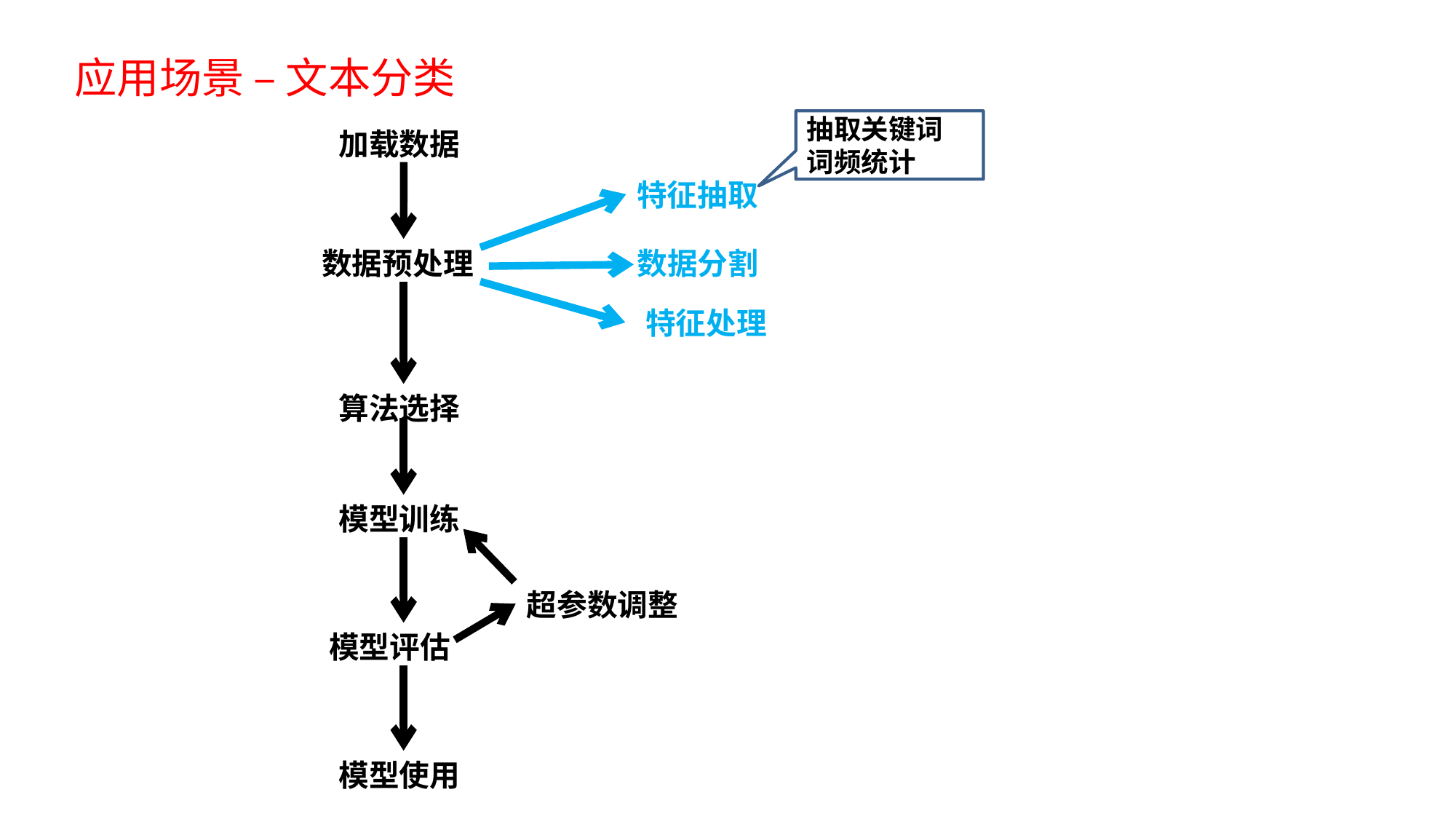

应用场景 – 文本分类
抽取关键词
词频统计
加载数据
特征抽取
数据预处理
数据分割
特征处理
算法选择
模型训练
超参数调整
模型评估
模型使用